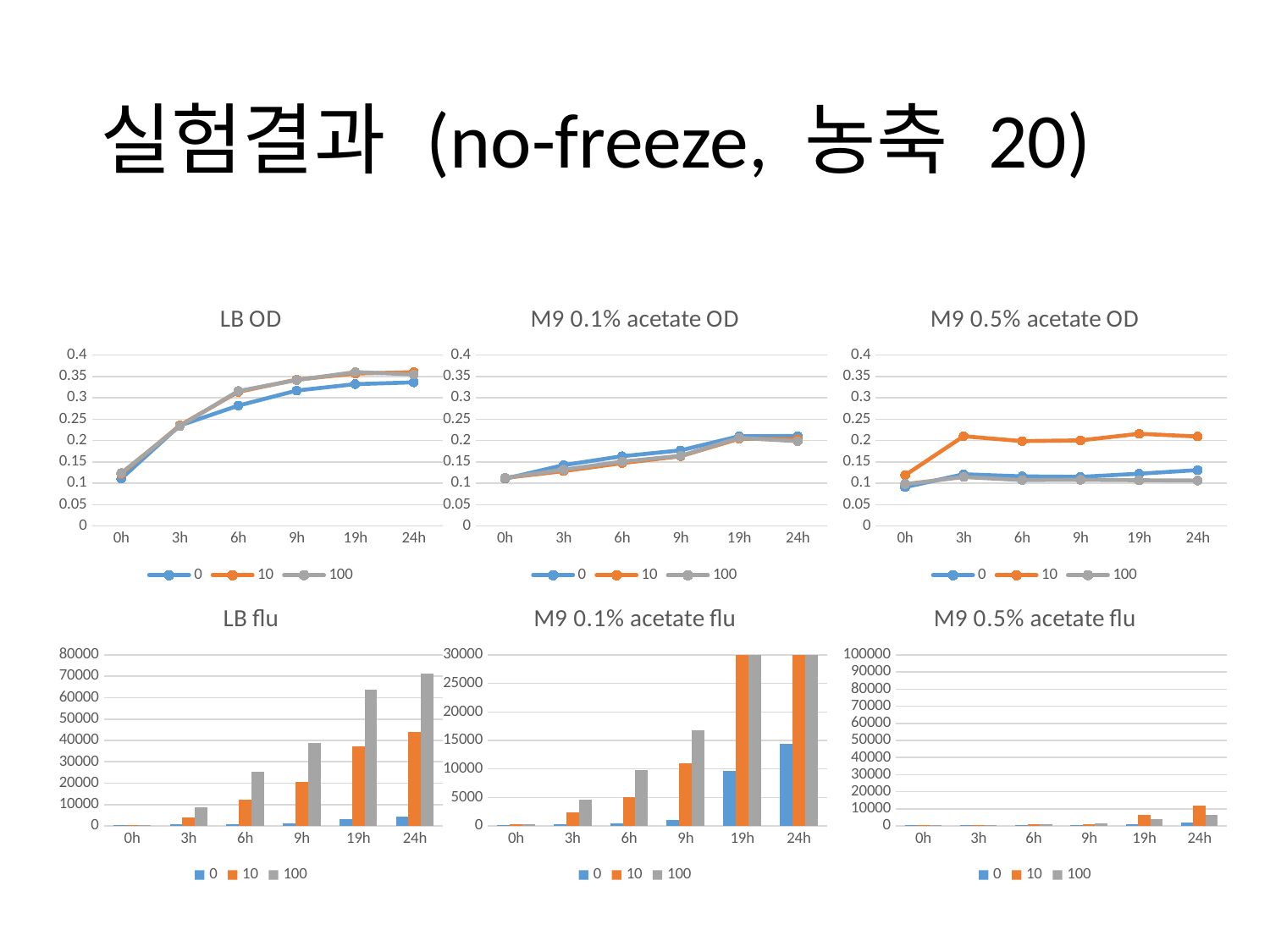

# 실험결과 (no-freeze, 농축 20)

### Chart: LB OD

| Category | 0 | 10 | 100 |
|---|---|---|---|
| 0h | 0.11096896042479237 | 0.12157242989030784 | 0.12393963400825424 |
| 3h | 0.23514980560292215 | 0.23544608596323638 | 0.23361737713598488 |
| 6h | 0.2817951091895707 | 0.31392603527065144 | 0.3158639227702419 |
| 9h | 0.3170748671124196 | 0.342632173672475 | 0.3415923570841826 |
| 19h | 0.3320604163322821 | 0.3568186053148166 | 0.36024676023534136 |
| 24h | 0.3362916471413543 | 0.3601495945638231 | 0.3548505797223074 |

### Chart: M9 0.1% acetate OD

| Category | 0 | 10 | 100 |
|---|---|---|---|
| 0h | 0.11075389425612303 | 0.11255299547348722 | 0.11290650919115255 |
| 3h | 0.14266585777450747 | 0.1286235637002594 | 0.1318548674955442 |
| 6h | 0.16337025229937518 | 0.1473079540608396 | 0.15075557964081593 |
| 9h | 0.17711864685193746 | 0.16333993061746893 | 0.16426324287215077 |
| 19h | 0.2102924146508931 | 0.20436490770083435 | 0.2063868639864063 |
| 24h | 0.21079624810355196 | 0.20312107807262425 | 0.19865324883902907 |

### Chart: M9 0.5% acetate OD

| Category | 0 | 10 | 100 |
|---|---|---|---|
| 0h | 0.09109665453215182 | 0.1190066768178754 | 0.09821125286049098 |
| 3h | 0.1212228815755319 | 0.21024207927425162 | 0.11470220204649155 |
| 6h | 0.11633897565264541 | 0.1987567071456815 | 0.10768511900173239 |
| 9h | 0.11511727435826746 | 0.20048079136117897 | 0.10825564199445822 |
| 19h | 0.12255938128479477 | 0.2160459115723988 | 0.10722658631858797 |
| 24h | 0.1309092976961802 | 0.20959898888946865 | 0.10657186174606346 |

### Chart: LB flu

| Category | 0 | 10 | 100 |
|---|---|---|---|
| 0h | 451.0 | 503.0 | 496.0 |
| 3h | 650.0 | 3911.0 | 8853.5 |
| 6h | 900.0 | 12108.0 | 25243.5 |
| 9h | 1165.0 | 20719.0 | 38872.0 |
| 19h | 3376.0 | 37379.0 | 63562.0 |
| 24h | 4550.5 | 44020.0 | 71245.5 |

### Chart: M9 0.1% acetate flu

| Category | 0 | 10 | 100 |
|---|---|---|---|
| 0h | 226.0 | 250.0 | 248.0 |
| 3h | 339.0 | 2389.0 | 4577.0 |
| 6h | 511.0 | 5064.0 | 9808.5 |
| 9h | 1034.0 | 11009.5 | 16840.5 |
| 19h | 9619.0 | 36746.0 | 46549.0 |
| 24h | 14469.0 | 42663.5 | 49944.0 |

### Chart: M9 0.5% acetate flu

| Category | 0 | 10 | 100 |
|---|---|---|---|
| 0h | 340.0 | 321.0 | 323.0 |
| 3h | 419.0 | 506.0 | 591.0 |
| 6h | 471.0 | 768.0 | 901.0 |
| 9h | 498.0 | 1190.0 | 1373.0 |
| 19h | 1049.0 | 6401.5 | 4165.5 |
| 24h | 2129.0 | 11877.5 | 6608.5 |